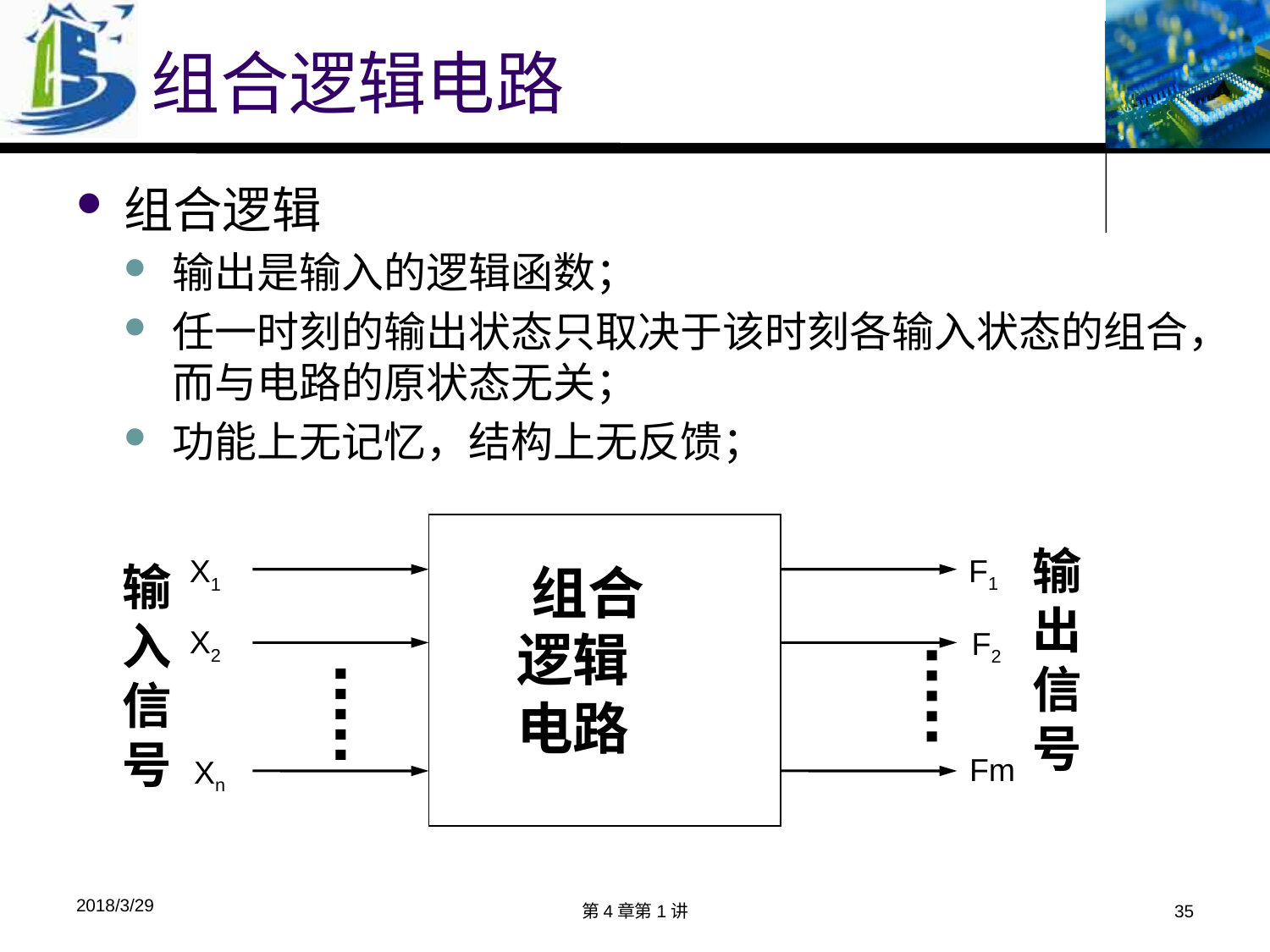

# 组合逻辑电路
组合逻辑
输出是输入的逻辑函数；
任一时刻的输出状态只取决于该时刻各输入状态的组合，而与电路的原状态无关；
功能上无记忆，结构上无反馈；

输出信号
F1
X1
输入信号
 组合
逻辑电路

X2
F2

Fm
Xn

2018/3/29
第4章第1讲
35